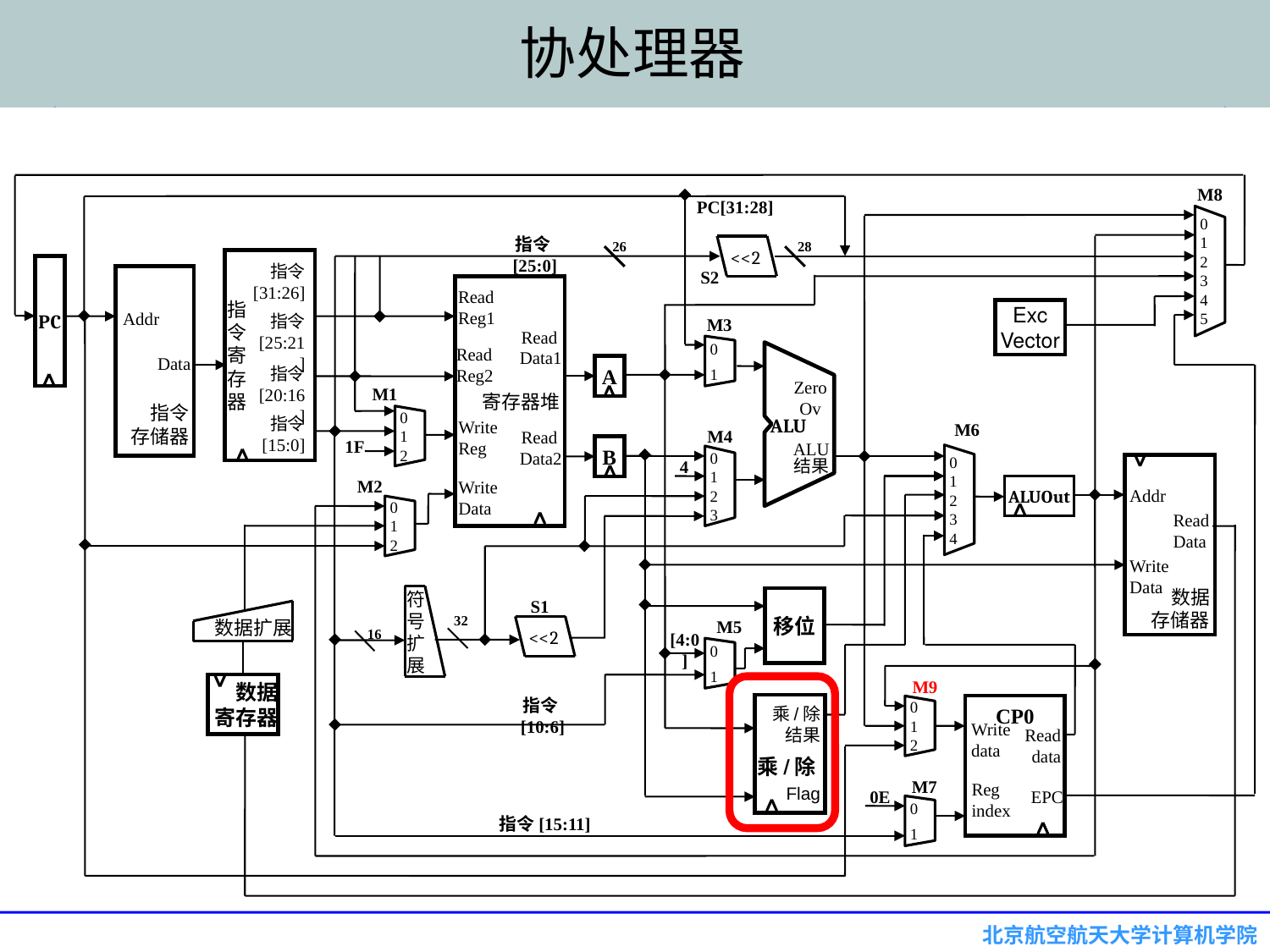

协处理器

M8

PC[31:28]
0
1
2
3
4
5

指令[25:0]

<<2
26
28

指
令
寄
存
器
指令
[31:26]
指令
[25:21]
指令
[20:16]
指令
[15:0]

PC

指令
存储器
S2

寄存器堆
Read
Reg1
Read
Data1
Read
Reg2
Write
Reg
Read
Data2
Write
Data

Exc
Vector

Addr

M3

0

1
Zero
Ov

ALU
ALU
结果
Data
A

M1
0
1
2
M6

M4

B
1F
0
1
2
3
4
0
1
2
3

数据
存储器
Addr
ReadData
Write
Data

4

ALUOut

M2

0
1
2

移位

数据扩展
S1

符号扩展
<<2
32
M5

[4:0]

16

0

1

数据
寄存器

M9
指令[10:6]

乘/除
CP0

Write
data
Read
data
Reg
index
EPC
0
1
2
乘/除
结果

Flag
M7
0E
0

1

指令[15:11]